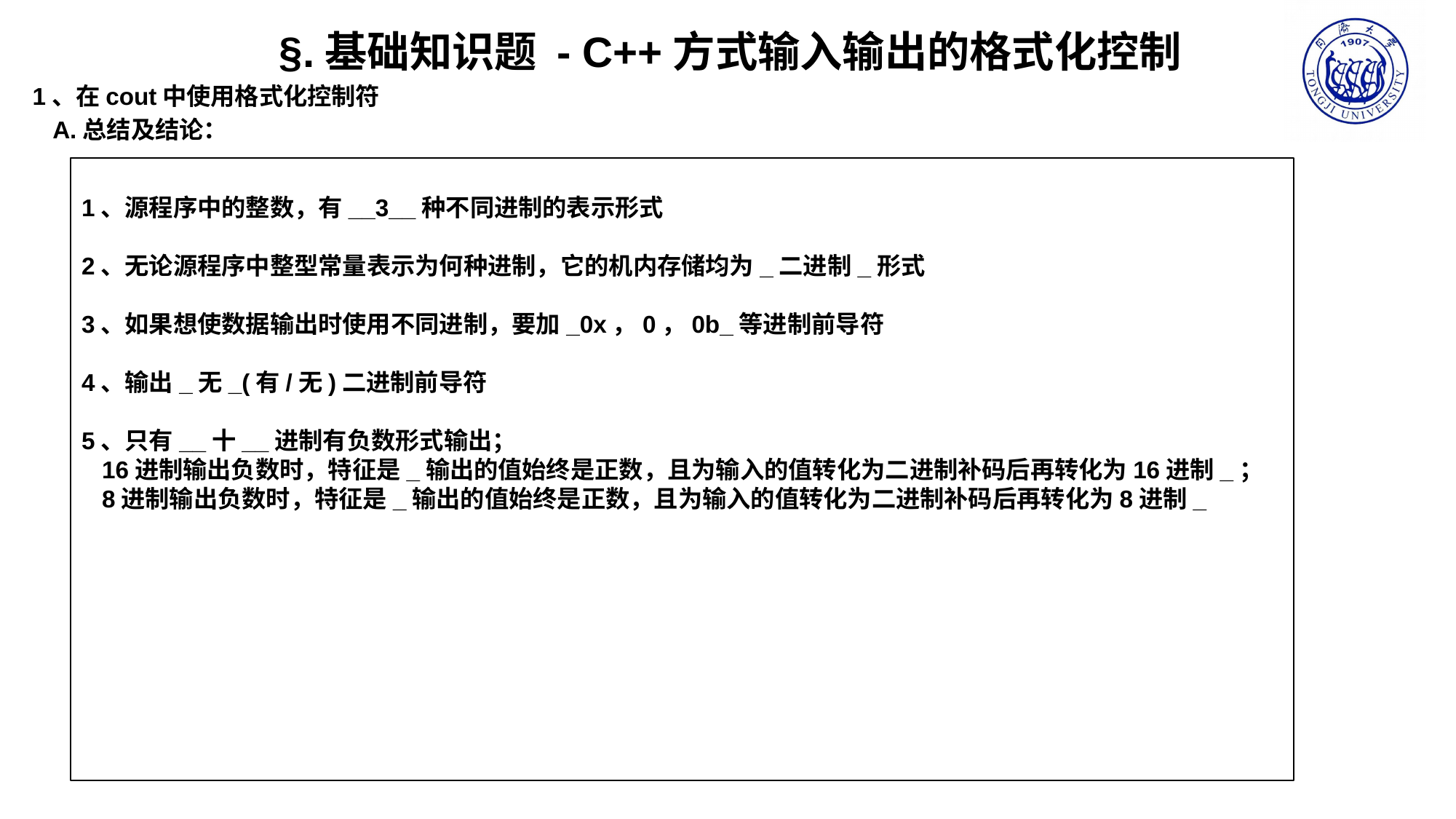

§.基础知识题 - C++方式输入输出的格式化控制
1、在cout中使用格式化控制符
   A.总结及结论：

1、源程序中的整数，有__3__种不同进制的表示形式

2、无论源程序中整型常量表示为何种进制，它的机内存储均为_二进制_形式

3、如果想使数据输出时使用不同进制，要加_0x，0，0b_等进制前导符

4、输出_无_(有/无)二进制前导符

5、只有__十__进制有负数形式输出；
   16进制输出负数时，特征是_输出的值始终是正数，且为输入的值转化为二进制补码后再转化为16进制_；
   8进制输出负数时，特征是_输出的值始终是正数，且为输入的值转化为二进制补码后再转化为8进制_